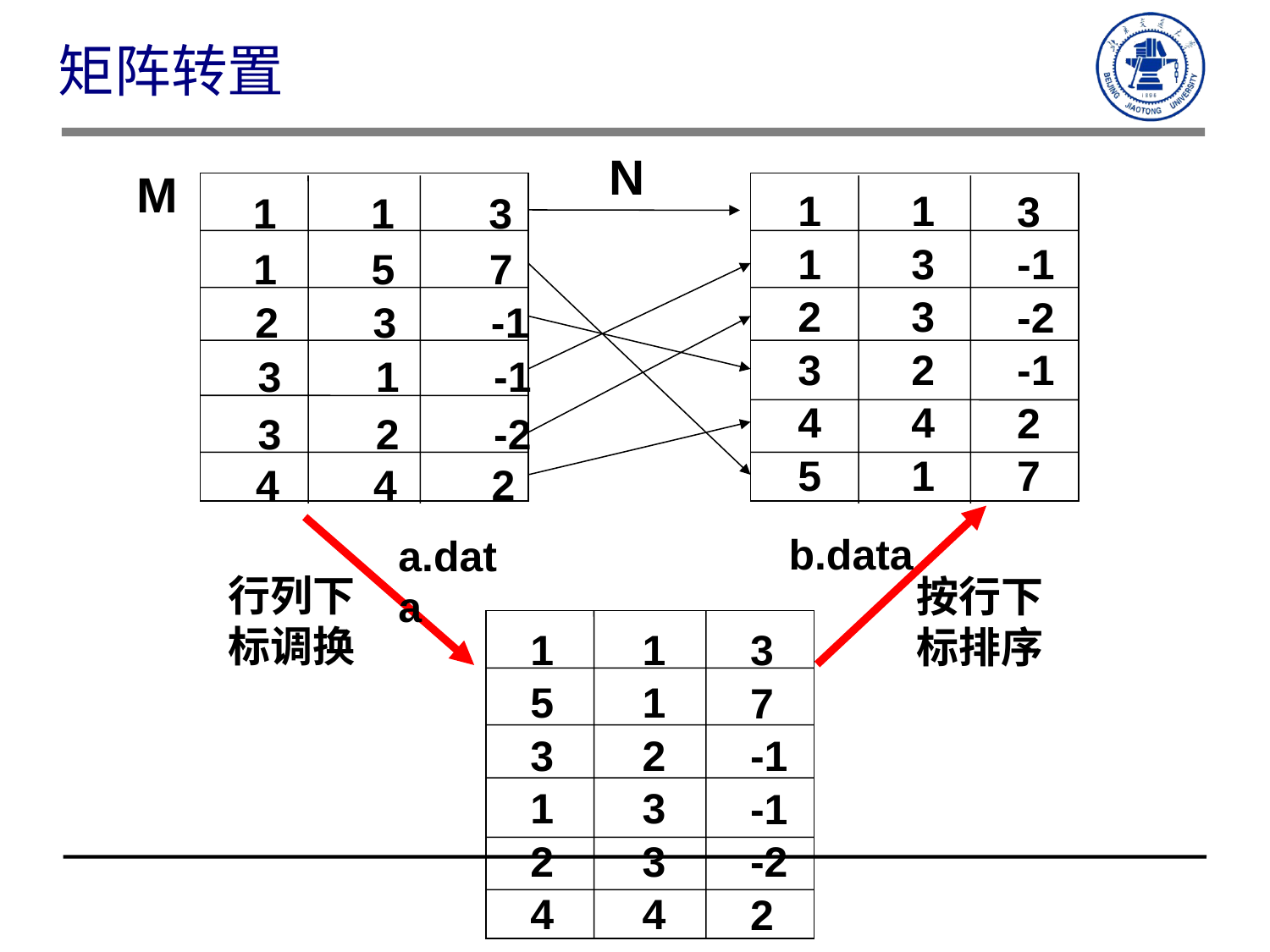

矩阵转置
N
M

1
1
2
3
4
5
1
3
3
2
4
1
3
-1
-2
-1
2
7
  1        1        3

  1        5        7

  2        3        -1

  3        1        -1

  3        2        -2

  4        4        2

b.data
a.data
行列下标调换
按行下标排序

1
5
3
1
2
4
1
1
2
3
3
4
3
7
-1
-1
-2
2